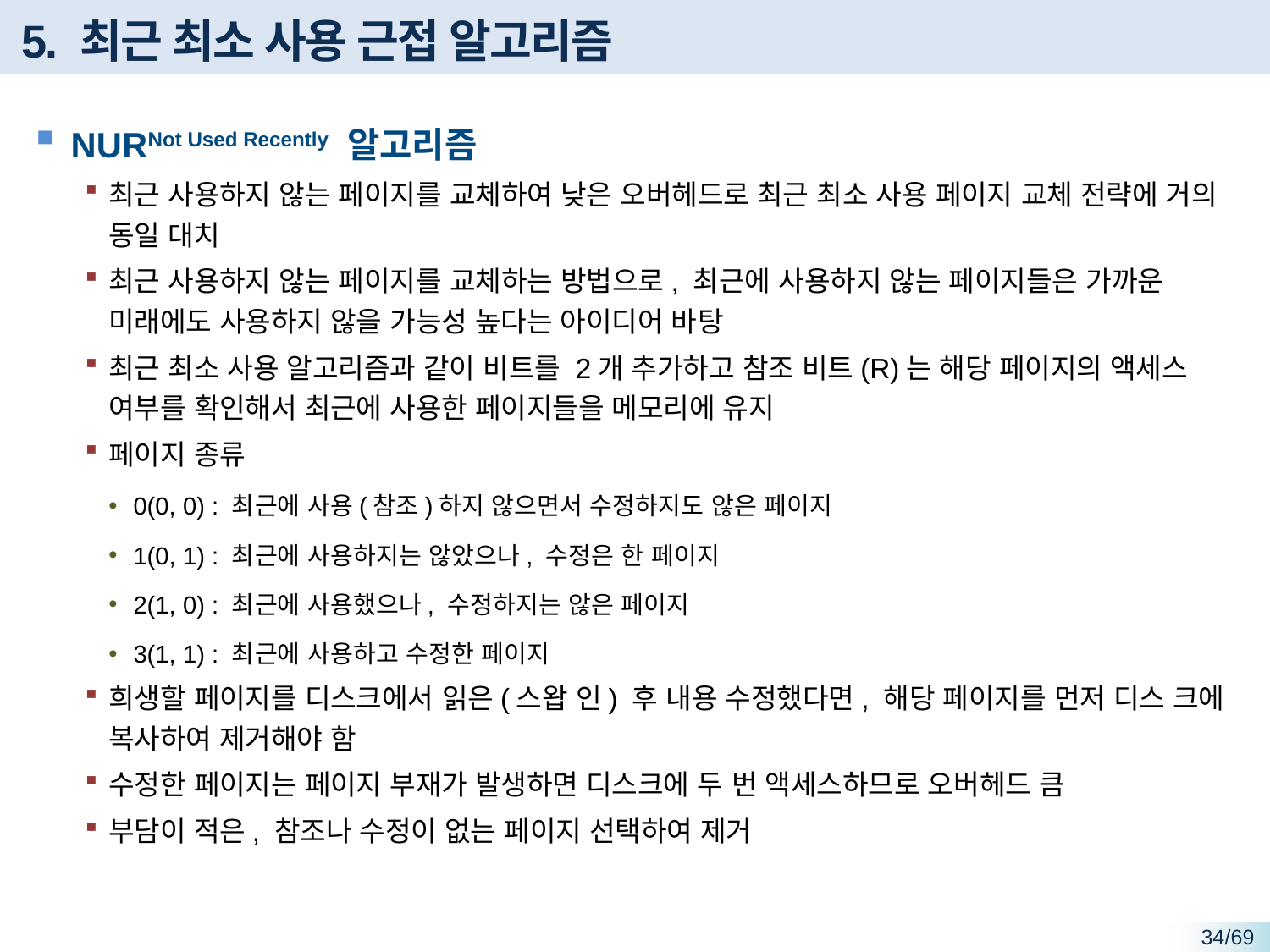

# 5. 최근 최소 사용 근접 알고리즘
NURNot Used Recently 알고리즘
최근 사용하지 않는 페이지를 교체하여 낮은 오버헤드로 최근 최소 사용 페이지 교체 전략에 거의 동일 대치
최근 사용하지 않는 페이지를 교체하는 방법으로, 최근에 사용하지 않는 페이지들은 가까운 미래에도 사용하지 않을 가능성 높다는 아이디어 바탕
최근 최소 사용 알고리즘과 같이 비트를 2개 추가하고 참조 비트(R)는 해당 페이지의 액세스 여부를 확인해서 최근에 사용한 페이지들을 메모리에 유지
페이지 종류
0(0, 0) : 최근에 사용(참조)하지 않으면서 수정하지도 않은 페이지
1(0, 1) : 최근에 사용하지는 않았으나, 수정은 한 페이지
2(1, 0) : 최근에 사용했으나, 수정하지는 않은 페이지
3(1, 1) : 최근에 사용하고 수정한 페이지
희생할 페이지를 디스크에서 읽은(스왑 인) 후 내용 수정했다면, 해당 페이지를 먼저 디스 크에 복사하여 제거해야 함
수정한 페이지는 페이지 부재가 발생하면 디스크에 두 번 액세스하므로 오버헤드 큼
부담이 적은, 참조나 수정이 없는 페이지 선택하여 제거